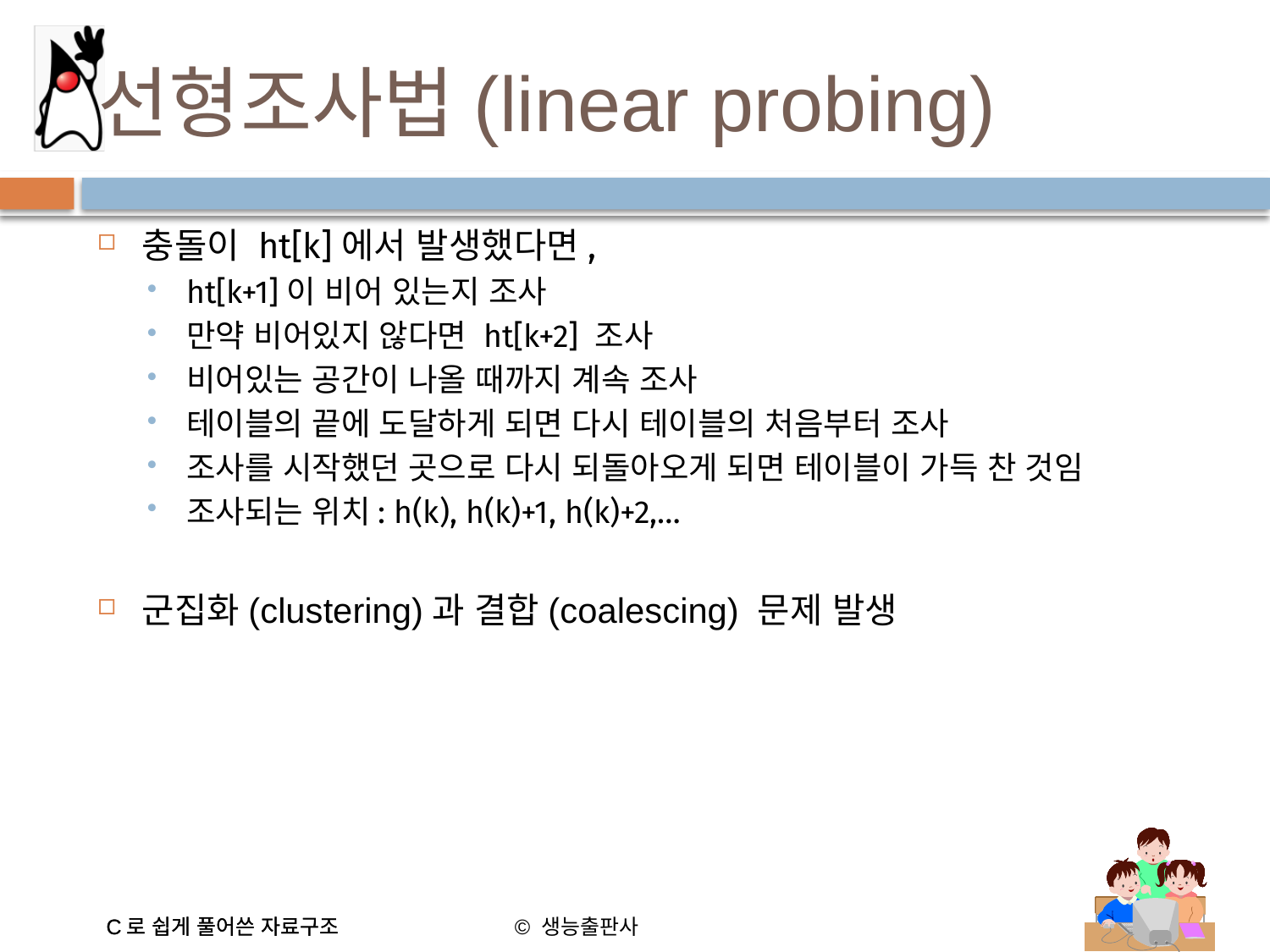

# 선형조사법(linear probing)
충돌이 ht[k]에서 발생했다면,
ht[k+1]이 비어 있는지 조사
만약 비어있지 않다면 ht[k+2] 조사
비어있는 공간이 나올 때까지 계속 조사
테이블의 끝에 도달하게 되면 다시 테이블의 처음부터 조사
조사를 시작했던 곳으로 다시 되돌아오게 되면 테이블이 가득 찬 것임
조사되는 위치: h(k), h(k)+1, h(k)+2,…

군집화(clustering)과 결합(coalescing) 문제 발생